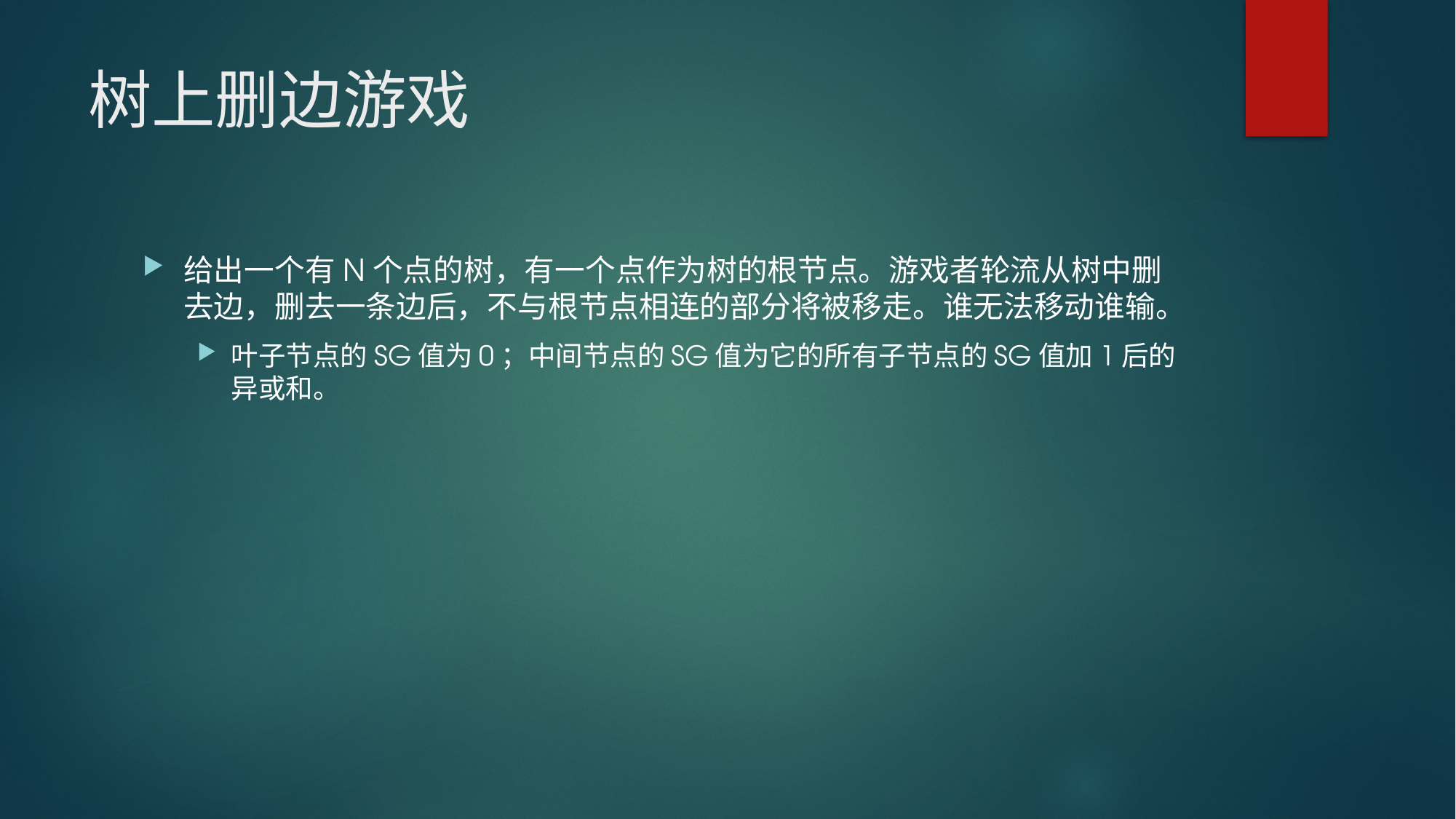

# 树上删边游戏
给出一个有N个点的树，有一个点作为树的根节点。游戏者轮流从树中删去边，删去一条边后，不与根节点相连的部分将被移走。谁无法移动谁输。
叶子节点的SG值为0；中间节点的SG值为它的所有子节点的SG值加1后的异或和。